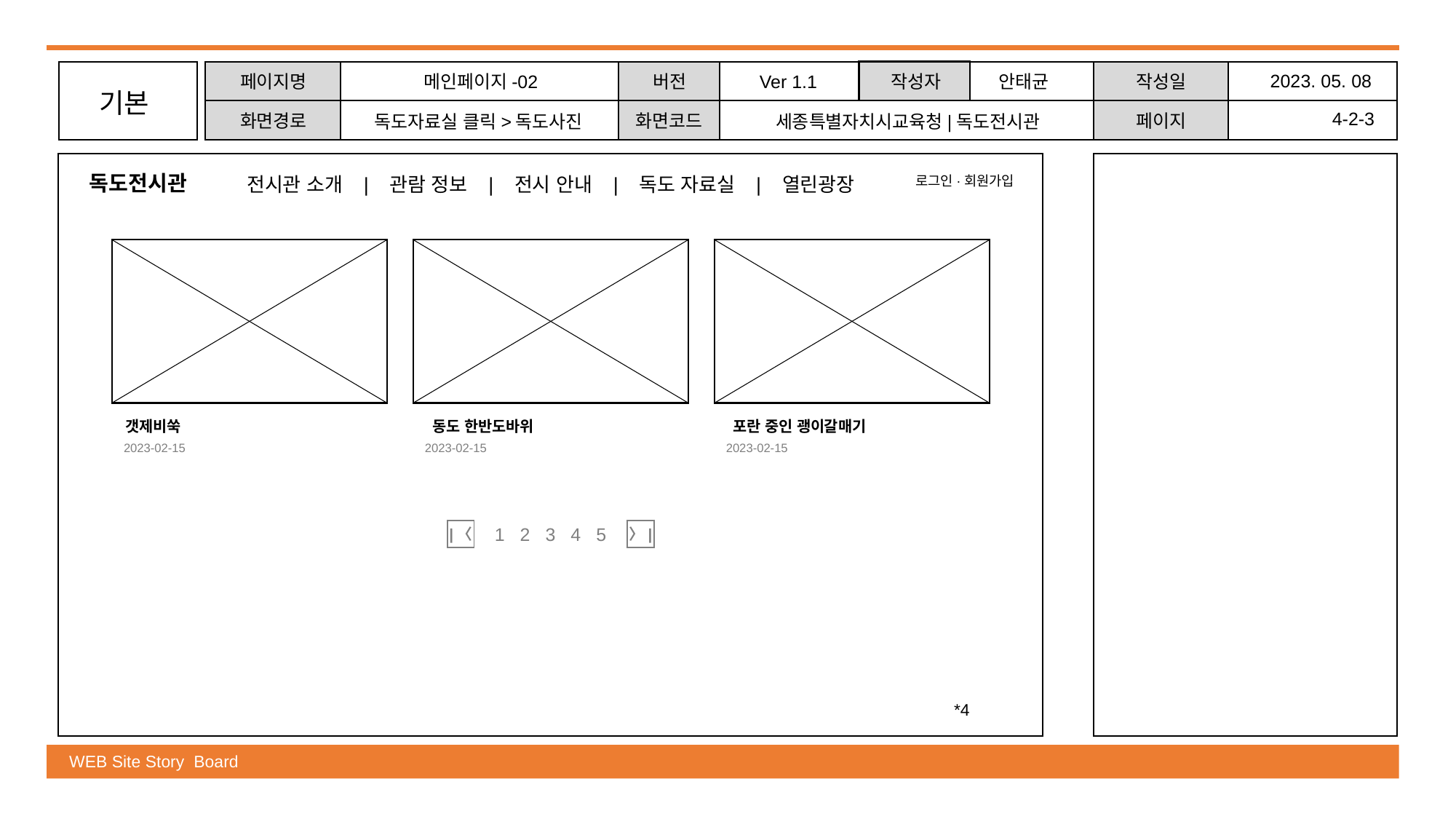

2023. 05. 08
페이지명
메인페이지-02
버전
Ver 1.1
작성자
안태균
작성일
기본
4-2-3
화면경로
화면코드
페이지
세종특별자치시교육청|독도전시관
독도자료실 클릭>독도사진

독도전시관
전시관 소개   |   관람 정보   |   전시 안내   |   독도 자료실   |   열린광장
로그인·회원가입

갯제비쑥
2023-02-15
동도 한반도바위
2023-02-15
포란 중인 괭이갈매기
2023-02-15
1   2   3   4   5
|〈

〉|

*4

WEB Site Story  Board